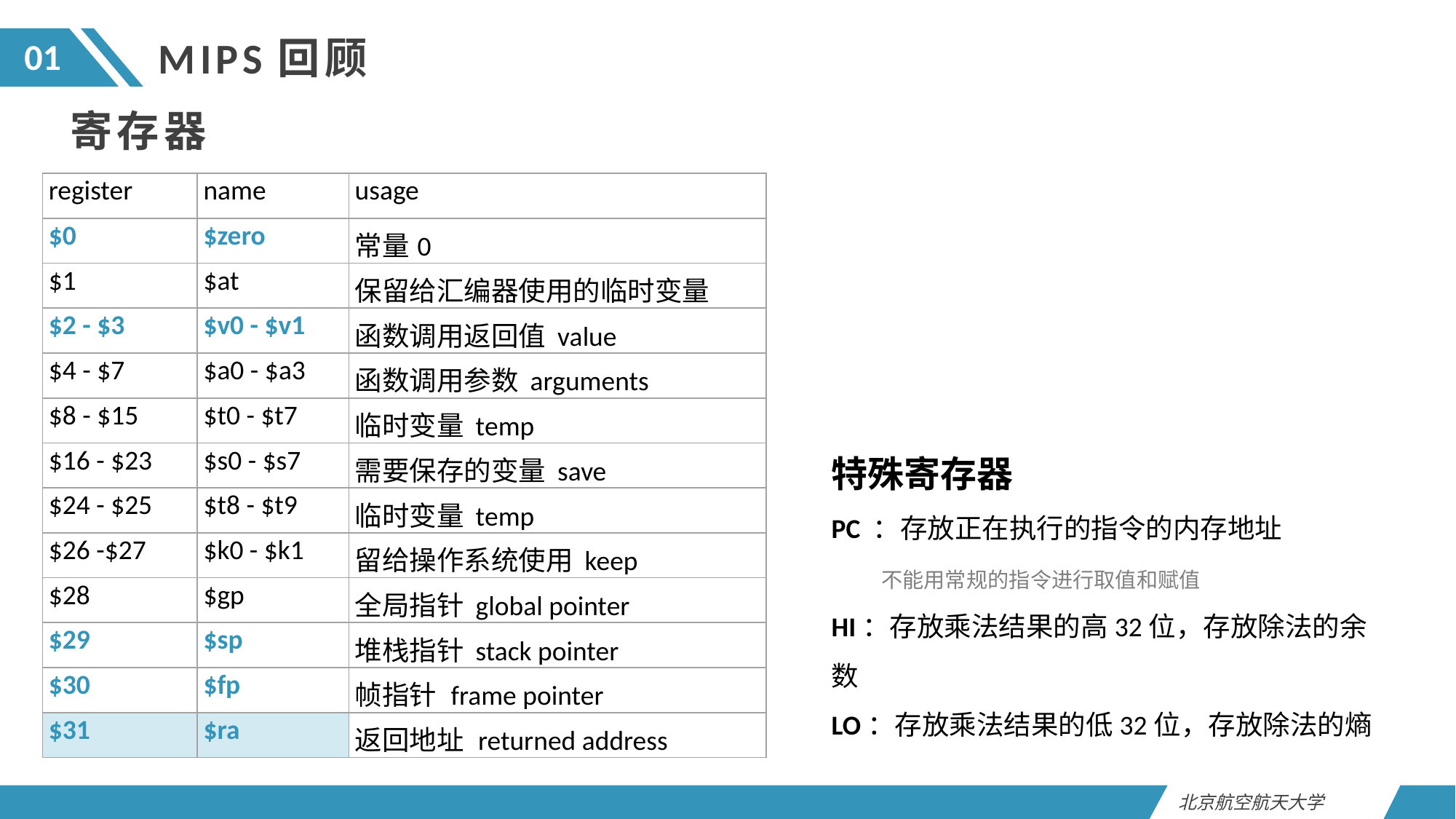

MIPS回顾

01
寄存器
| register | name | usage |
| --- | --- | --- |
| $0 | $zero | 常量0 |
| $1 | $at | 保留给汇编器使用的临时变量 |
| $2 - $3 | $v0 - $v1 | 函数调用返回值 value |
| $4 - $7 | $a0 - $a3 | 函数调用参数 arguments |
| $8 - $15 | $t0 - $t7 | 临时变量 temp |
| $16 - $23 | $s0 - $s7 | 需要保存的变量 save |
| $24 - $25 | $t8 - $t9 | 临时变量 temp |
| $26 -$27 | $k0 - $k1 | 留给操作系统使用 keep |
| $28 | $gp | 全局指针 global pointer |
| $29 | $sp | 堆栈指针 stack pointer |
| $30 | $fp | 帧指针 frame pointer |
| $31 | $ra | 返回地址 returned address |
特殊寄存器
PC ：存放正在执行的指令的内存地址
       不能用常规的指令进行取值和赋值
HI：存放乘法结果的高32位，存放除法的余数
LO：存放乘法结果的低32位，存放除法的熵

北京航空航天大学